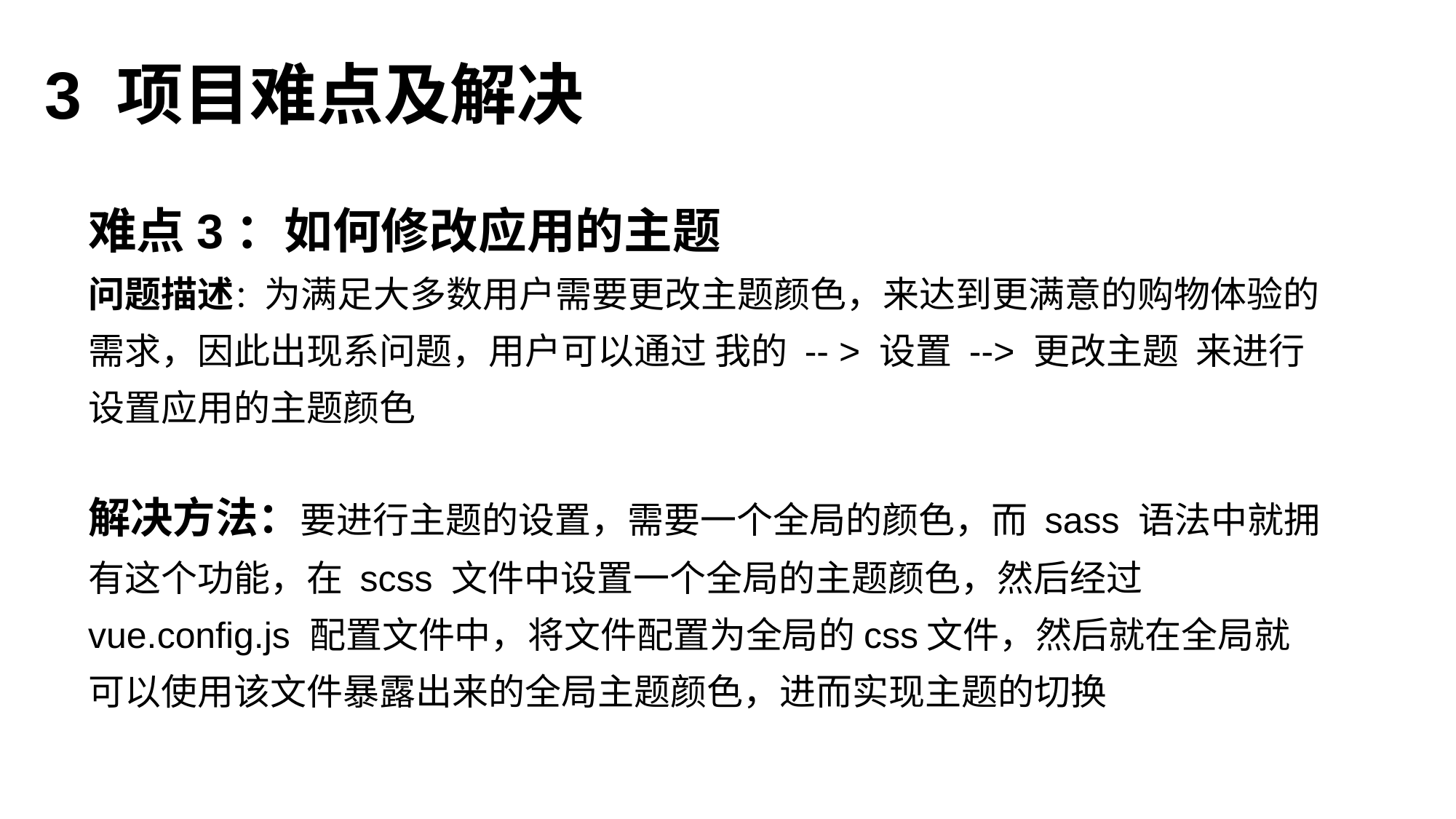

# 3 项目难点及解决
难点3：如何修改应用的主题
问题描述：为满足大多数用户需要更改主题颜色，来达到更满意的购物体验的需求，因此出现系问题，用户可以通过 我的 -- > 设置 --> 更改主题  来进行设置应用的主题颜色

解决方法：要进行主题的设置，需要一个全局的颜色，而 sass 语法中就拥有这个功能，在 scss 文件中设置一个全局的主题颜色，然后经过 vue.config.js 配置文件中，将文件配置为全局的css文件，然后就在全局就可以使用该文件暴露出来的全局主题颜色，进而实现主题的切换